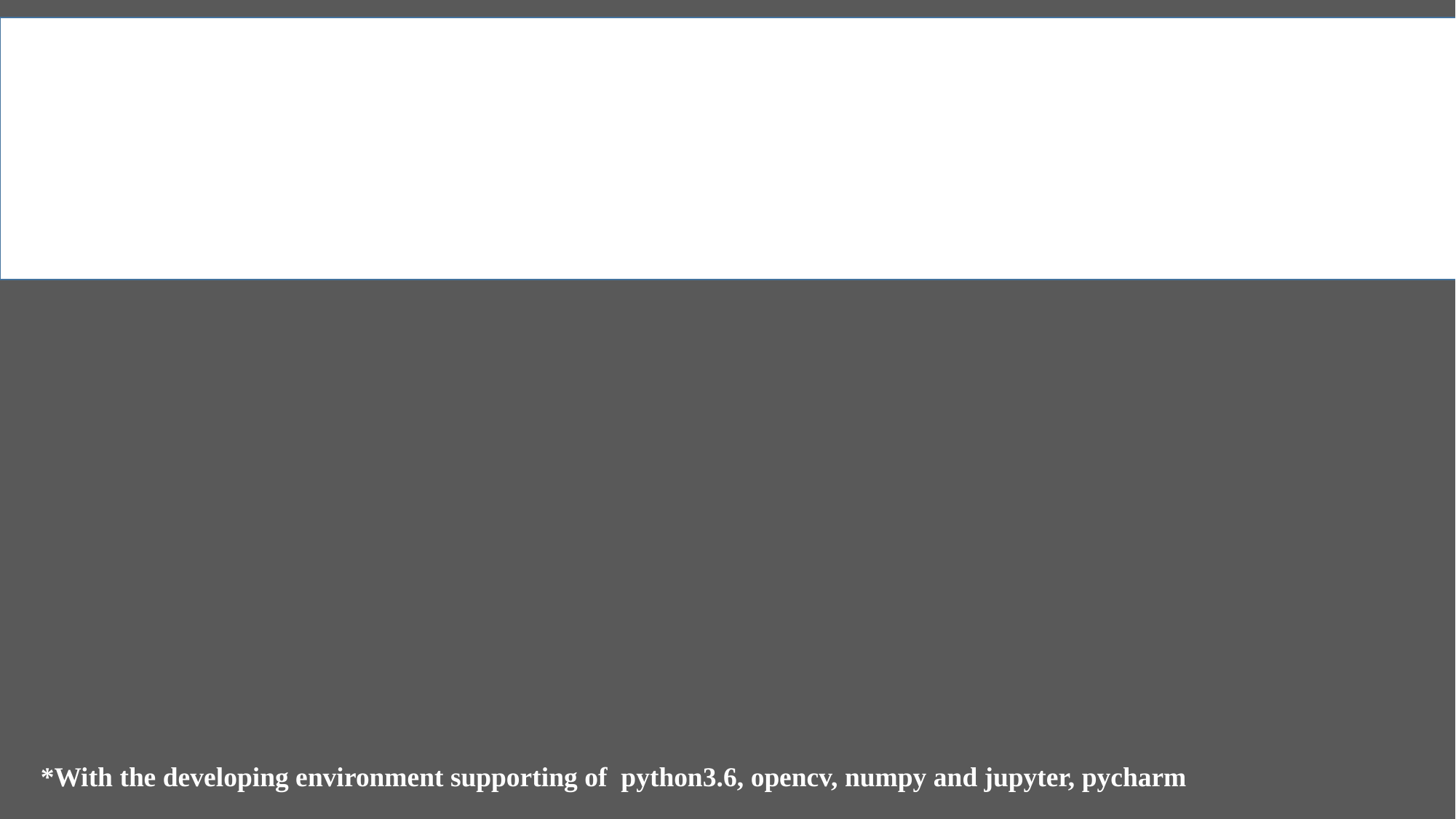

谢谢大家
*With the developing environment supporting of  python3.6, opencv, numpy and jupyter, pycharm